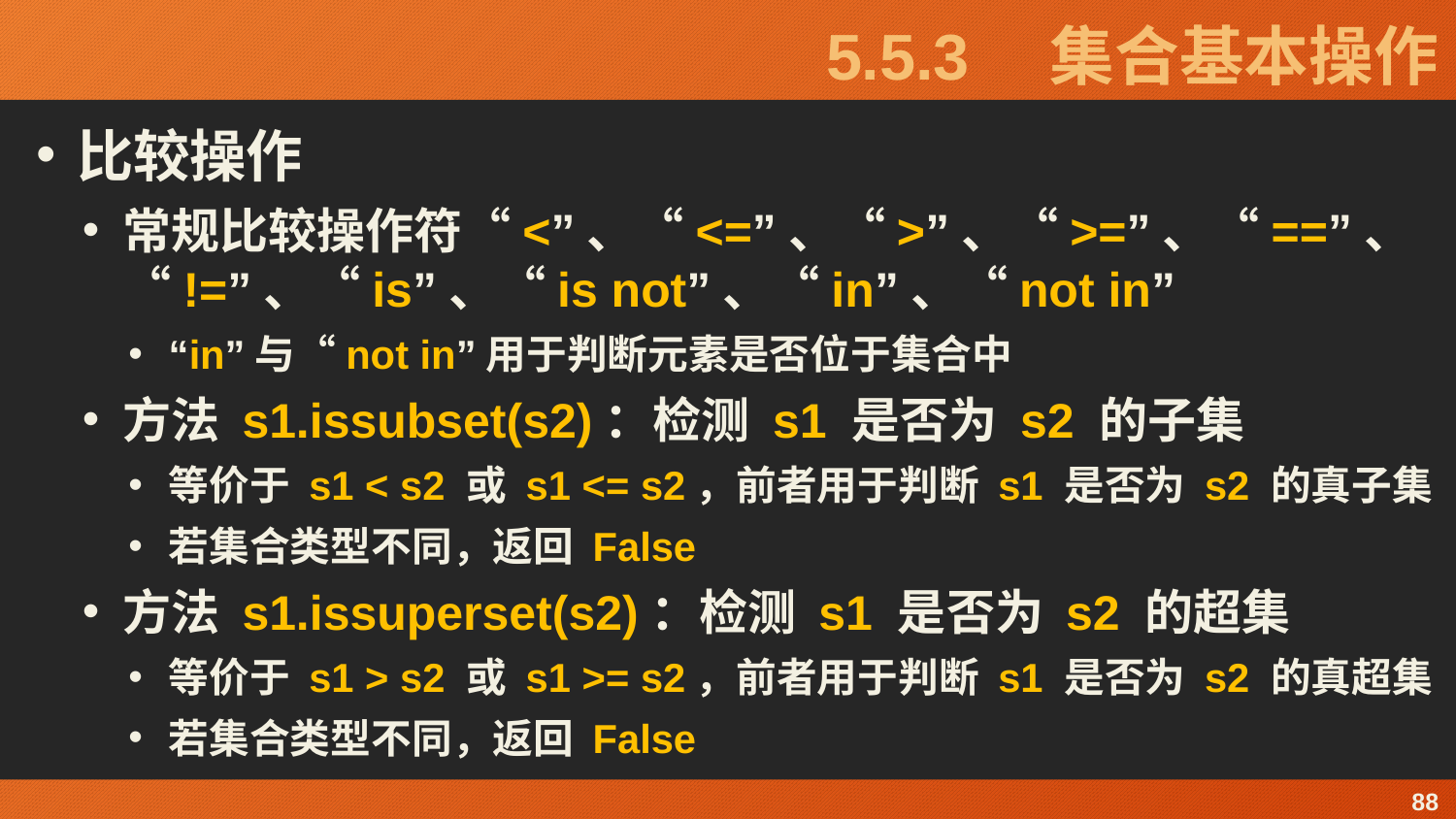

# 5.5.3　集合基本操作
比较操作
常规比较操作符“<”、“<=”、“>”、“>=”、“==”、“!=”、“is”、“is not”、“in”、“not in”
“in”与“not in”用于判断元素是否位于集合中
方法 s1.issubset(s2)：检测 s1 是否为 s2 的子集
等价于 s1 < s2 或 s1 <= s2，前者用于判断 s1 是否为 s2 的真子集
若集合类型不同，返回 False
方法 s1.issuperset(s2)：检测 s1 是否为 s2 的超集
等价于 s1 > s2 或 s1 >= s2，前者用于判断 s1 是否为 s2 的真超集
若集合类型不同，返回 False
88